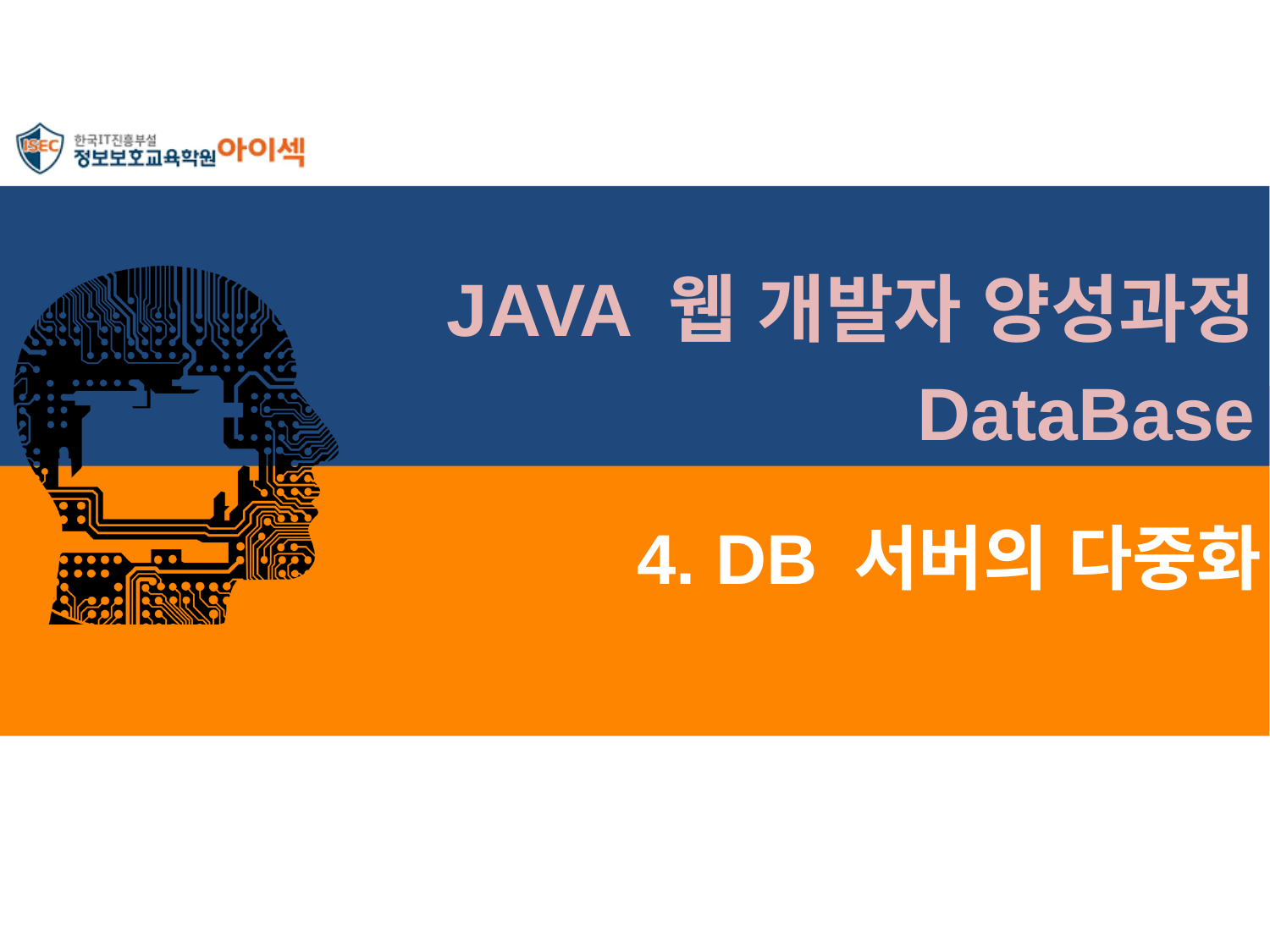

JAVA 웹 개발자 양성과정
DataBase
# 4. DB 서버의 다중화